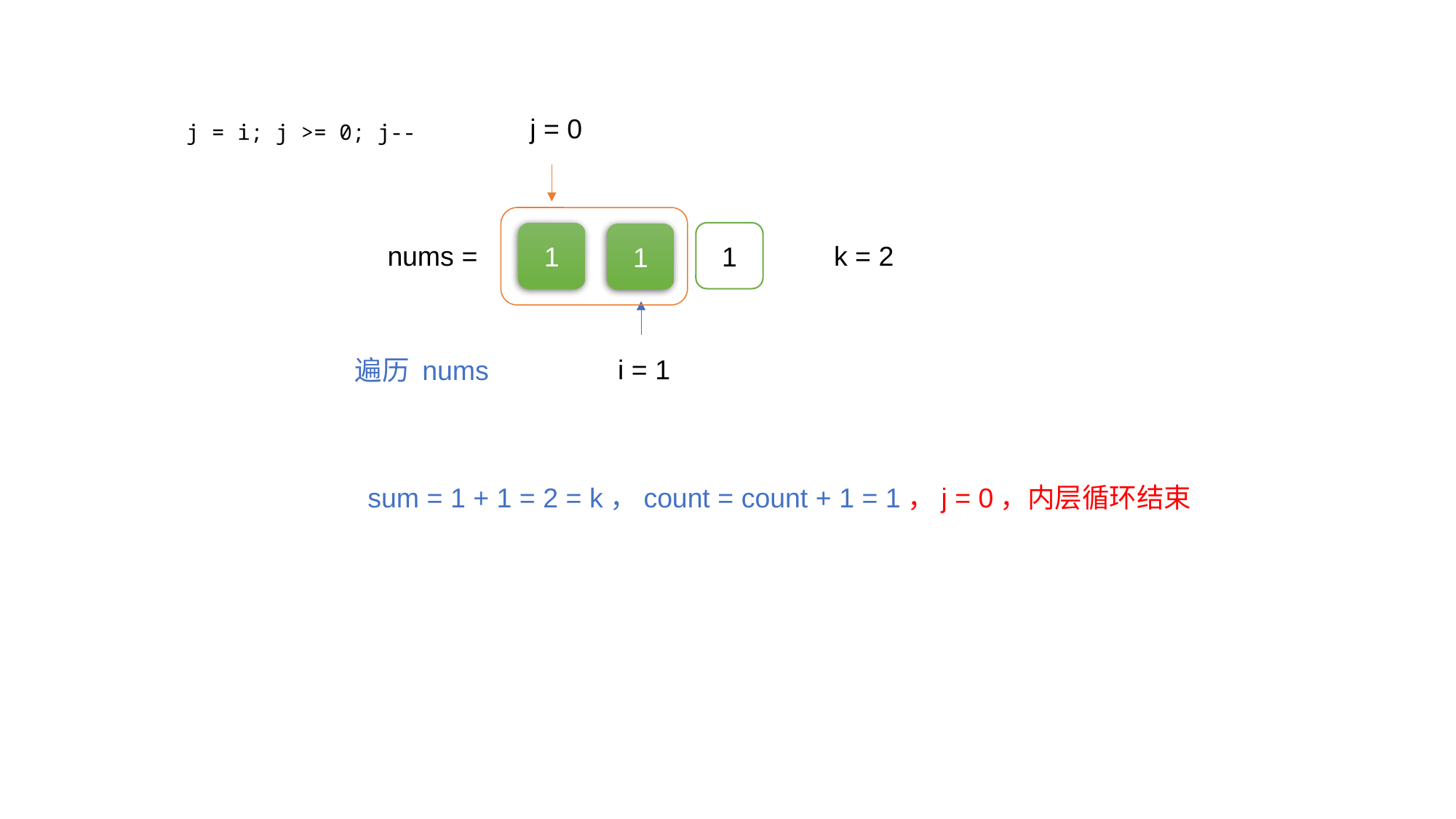

j = 0
j = i; j >= 0; j--

1
1
1
nums =
k = 2
i = 1
遍历 nums
sum = 1 + 1 = 2 = k，count = count + 1 = 1，j = 0，内层循环结束